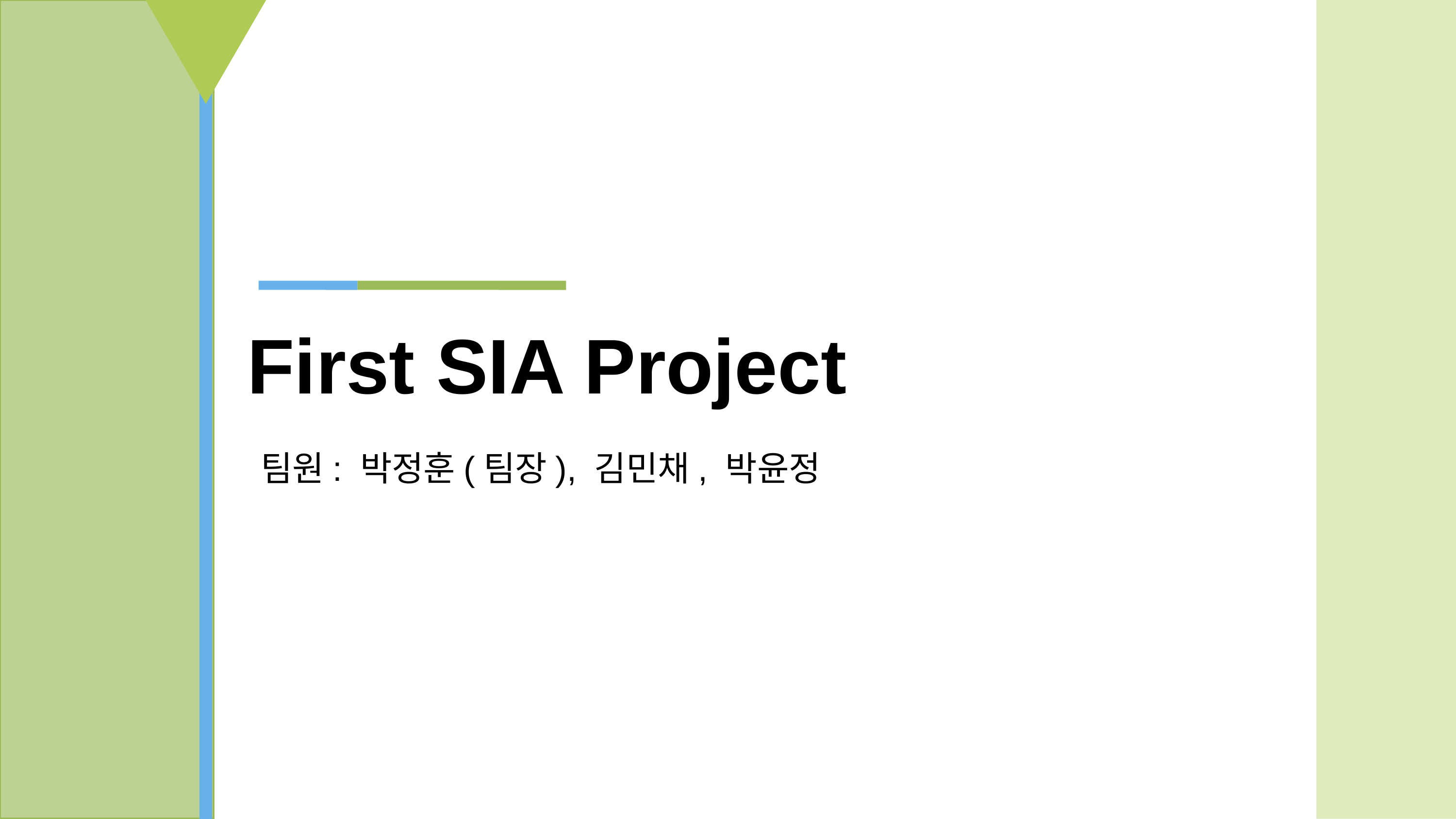

First SIA Project
팀원: 박정훈(팀장), 김민채, 박윤정